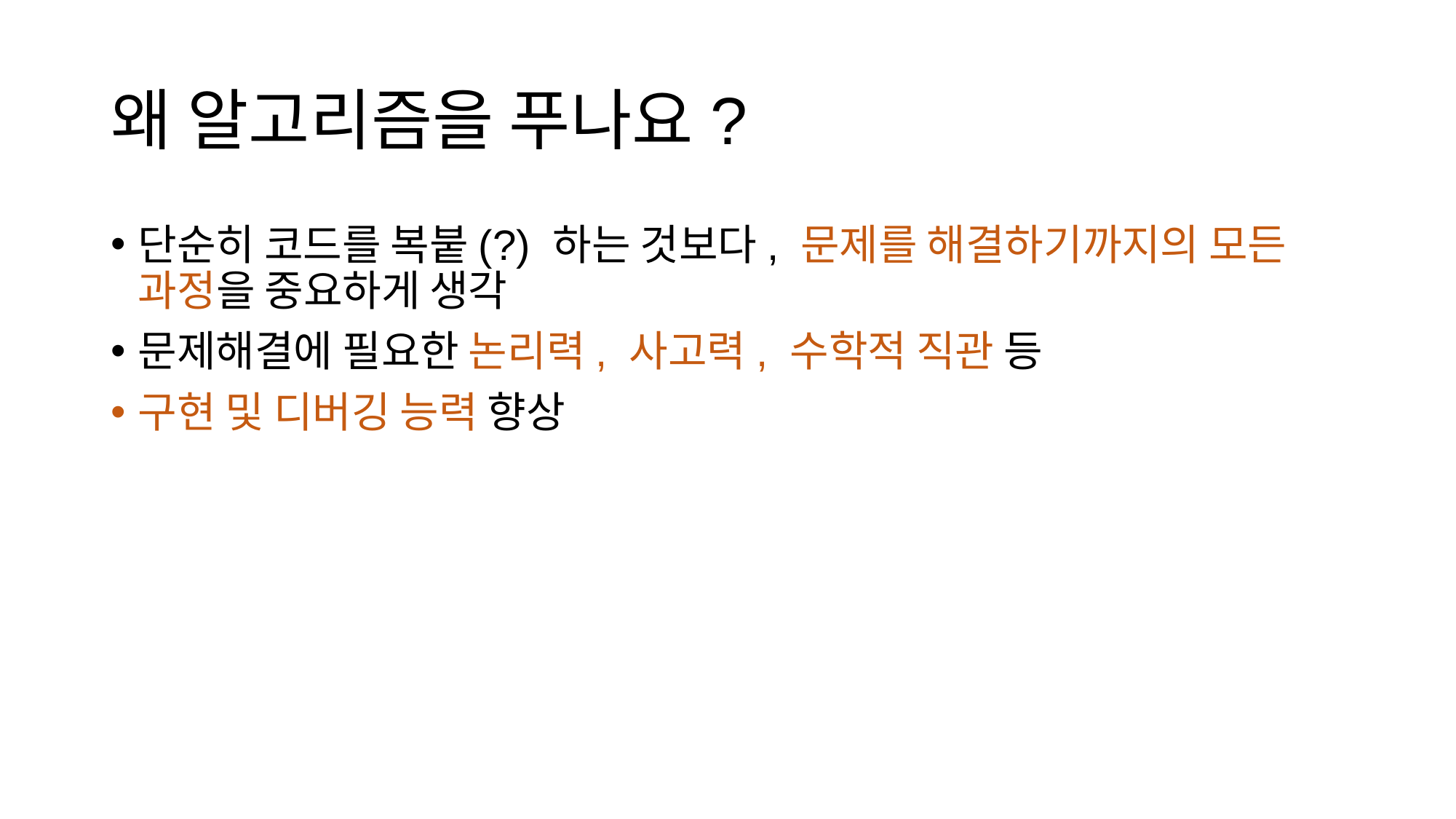

# 왜 알고리즘을 푸나요?
단순히 코드를 복붙(?) 하는 것보다, 문제를 해결하기까지의 모든 과정을 중요하게 생각
문제해결에 필요한 논리력, 사고력, 수학적 직관 등
구현 및 디버깅 능력 향상